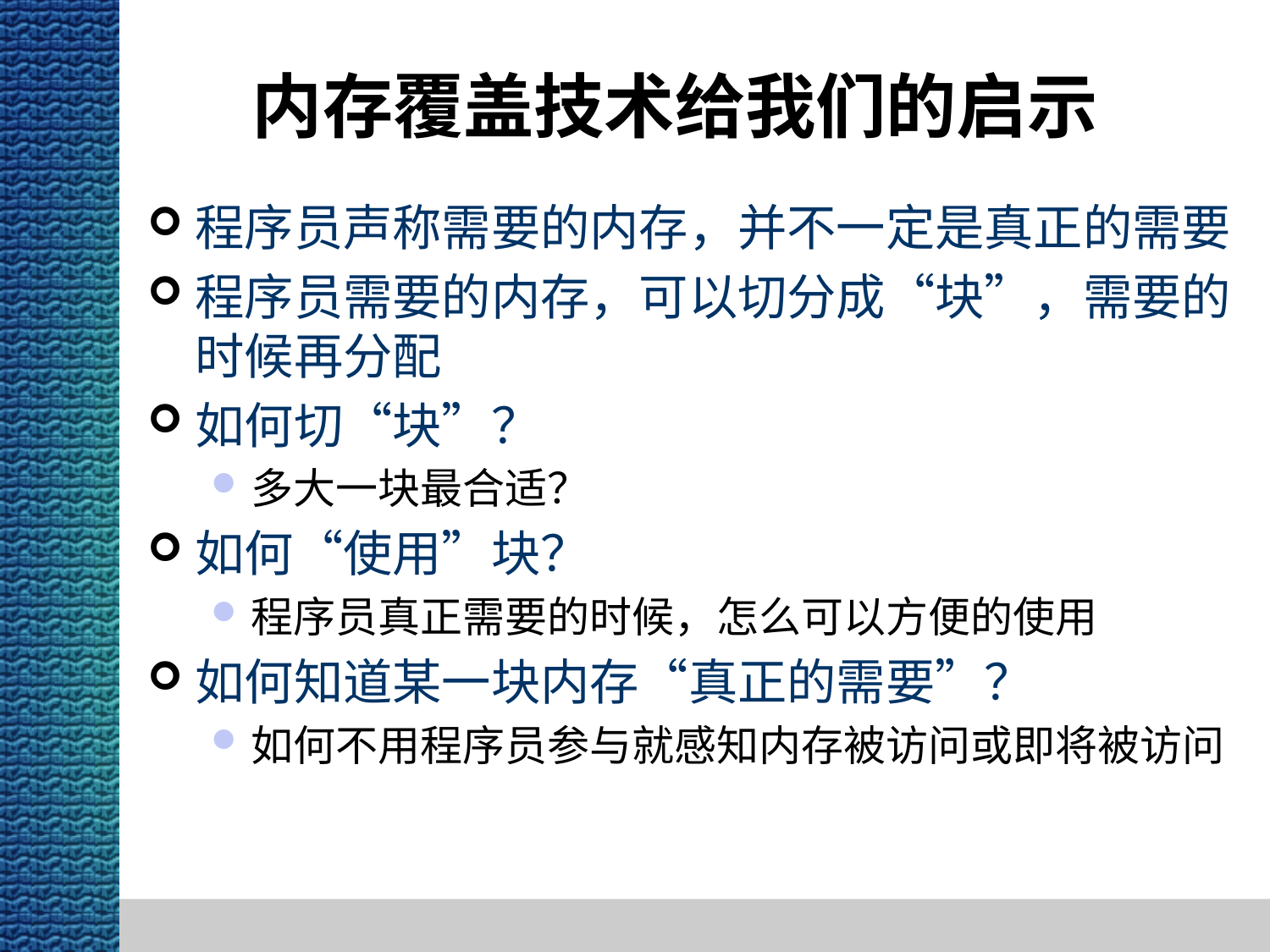

# 内存覆盖技术给我们的启示
程序员声称需要的内存，并不一定是真正的需要
程序员需要的内存，可以切分成“块”，需要的时候再分配
如何切“块”？
多大一块最合适？
如何“使用”块？
程序员真正需要的时候，怎么可以方便的使用
如何知道某一块内存“真正的需要”？
如何不用程序员参与就感知内存被访问或即将被访问